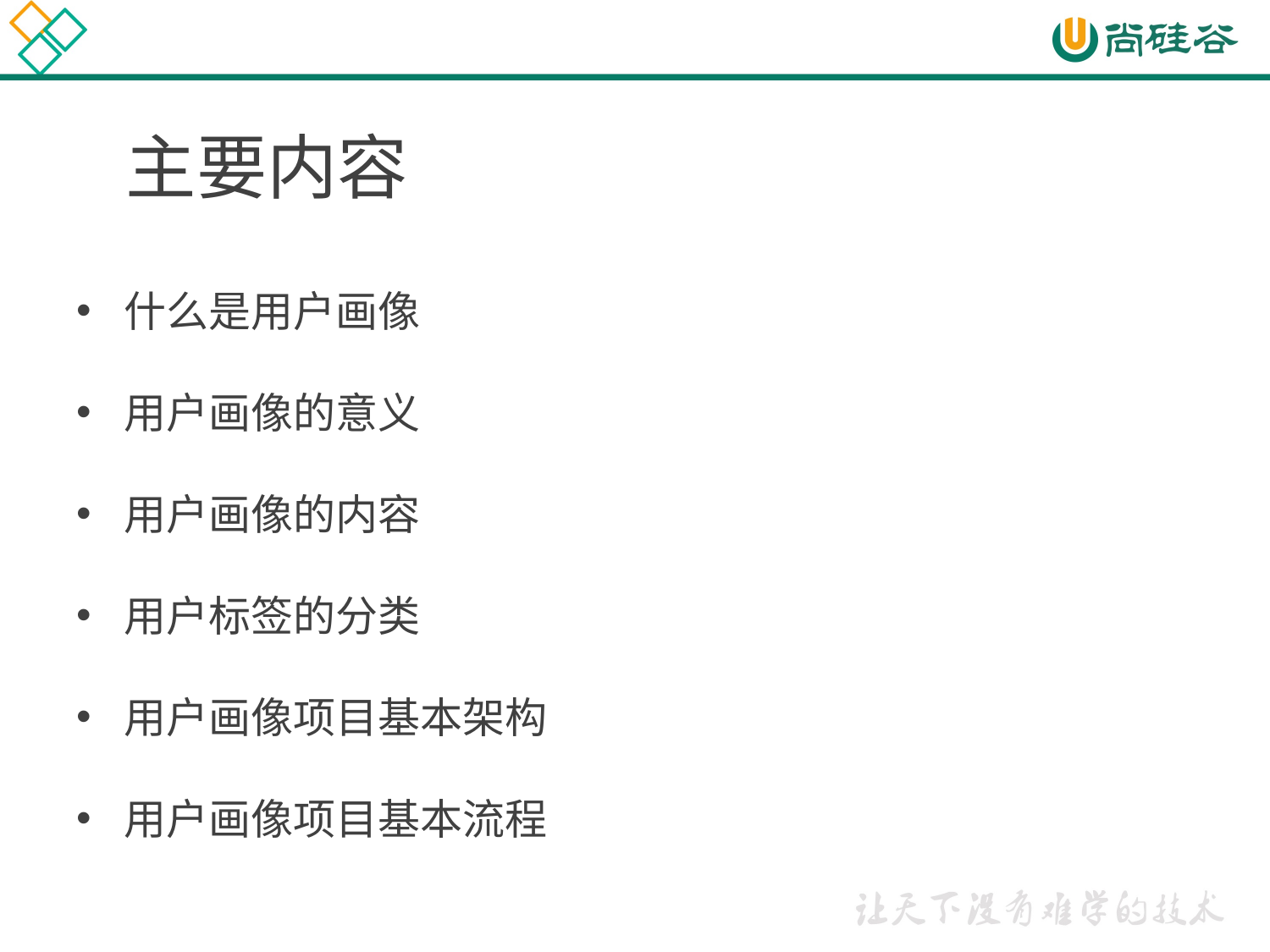

# 主要内容
什么是用户画像
用户画像的意义
用户画像的内容
用户标签的分类
用户画像项目基本架构
用户画像项目基本流程